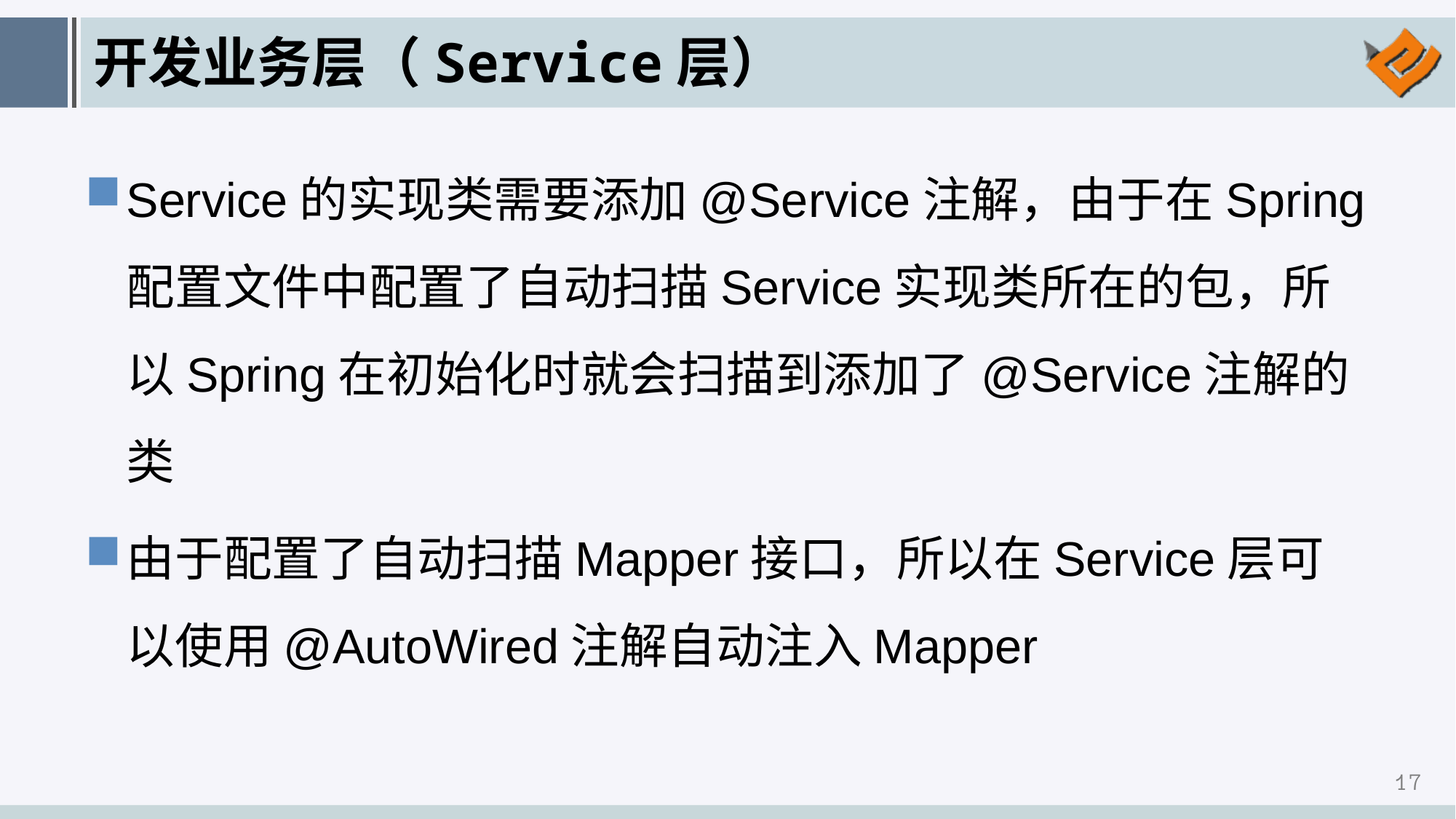

# 开发业务层（Service层）
Service的实现类需要添加@Service注解，由于在Spring配置文件中配置了自动扫描Service实现类所在的包，所以Spring在初始化时就会扫描到添加了@Service注解的类
由于配置了自动扫描Mapper接口，所以在Service层可以使用@AutoWired注解自动注入Mapper